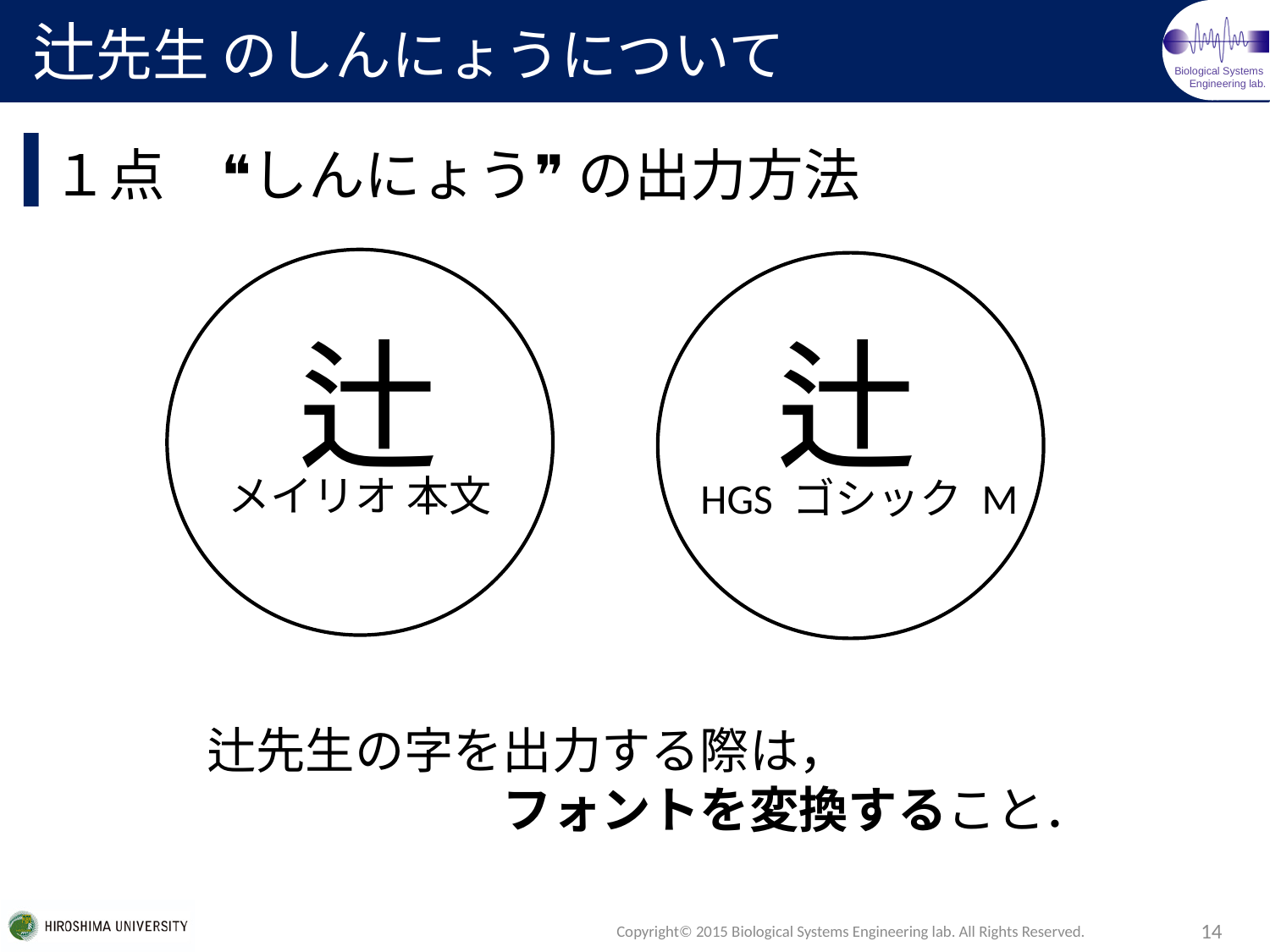

辻先生 のしんにょうについて

１点　❝しんにょう❞ の出力方法
辻

メイリオ 本文
辻

HGS ゴシック M
辻先生の字を出力する際は，
　　　　　　フォントを変換すること．
Copyright© 2015 Biological Systems Engineering lab. All Rights Reserved.
14